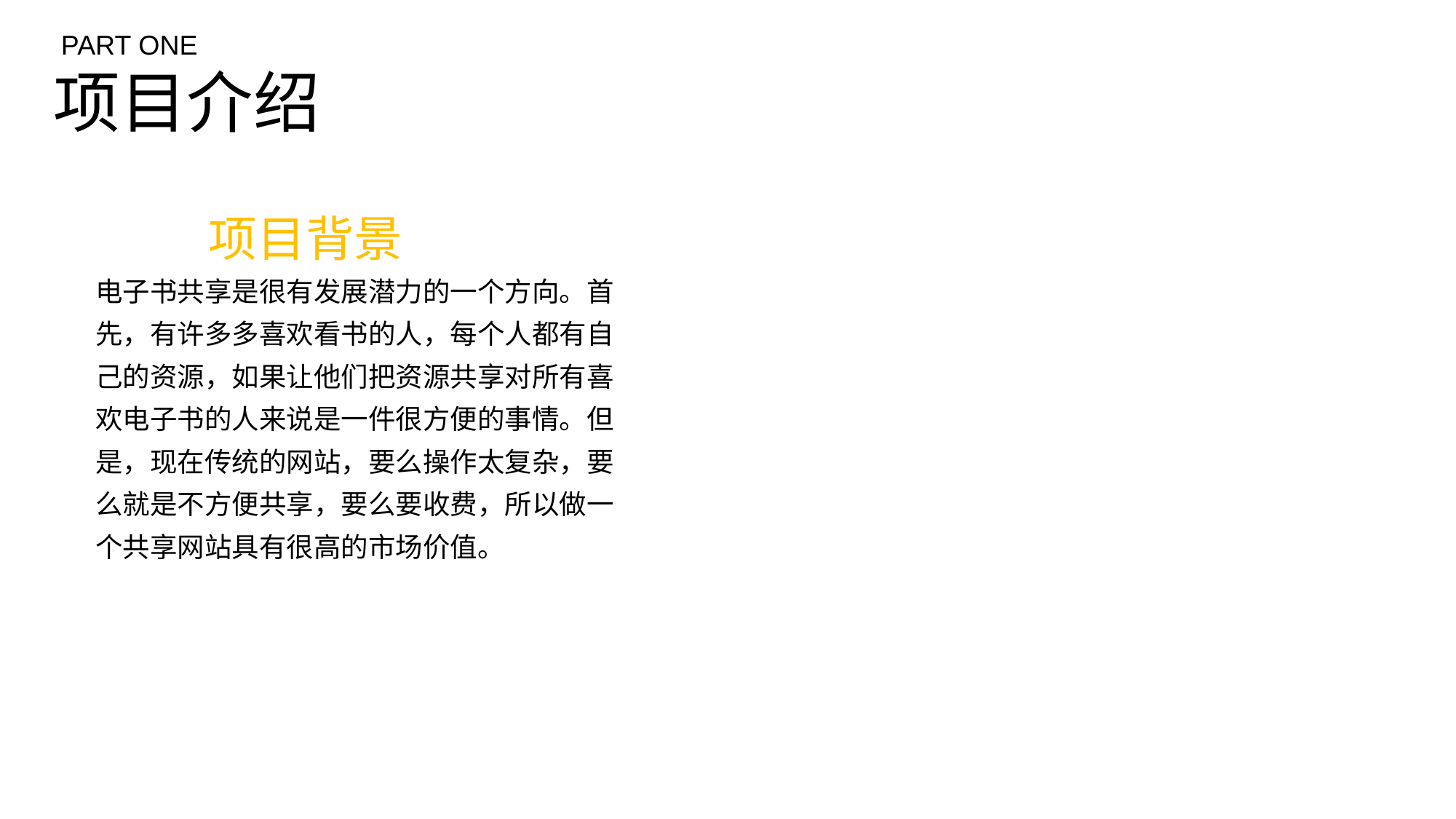

PART ONE
项目介绍
项目背景
电子书共享是很有发展潜力的一个方向。首先，有许多多喜欢看书的人，每个人都有自己的资源，如果让他们把资源共享对所有喜欢电子书的人来说是一件很方便的事情。但是，现在传统的网站，要么操作太复杂，要么就是不方便共享，要么要收费，所以做一个共享网站具有很高的市场价值。